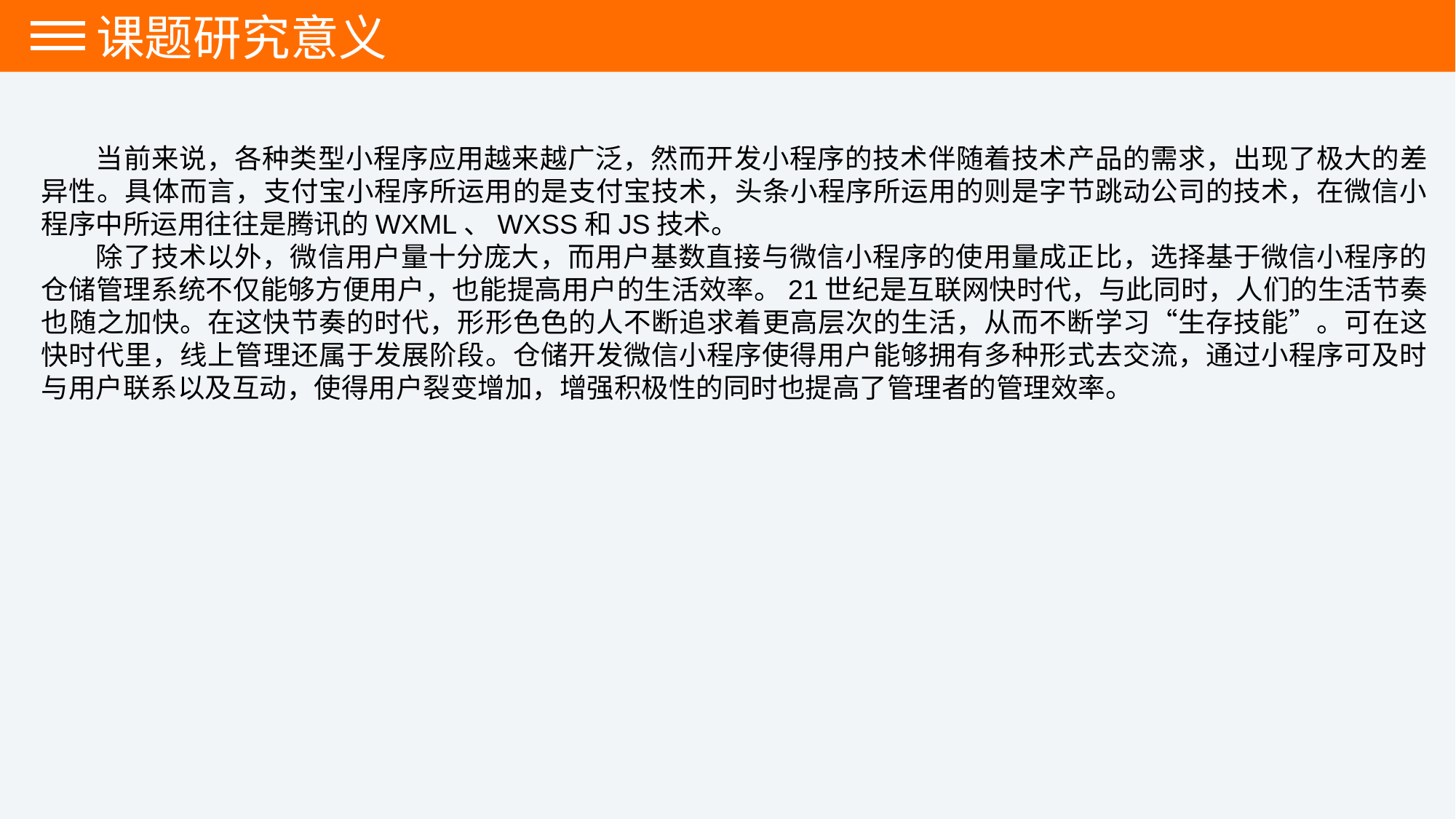

课题研究意义
当前来说，各种类型小程序应用越来越广泛，然而开发小程序的技术伴随着技术产品的需求，出现了极大的差异性。具体而言，支付宝小程序所运用的是支付宝技术，头条小程序所运用的则是字节跳动公司的技术，在微信小程序中所运用往往是腾讯的WXML、WXSS和JS技术。
除了技术以外，微信用户量十分庞大，而用户基数直接与微信小程序的使用量成正比，选择基于微信小程序的仓储管理系统不仅能够方便用户，也能提高用户的生活效率。21世纪是互联网快时代，与此同时，人们的生活节奏也随之加快。在这快节奏的时代，形形色色的人不断追求着更高层次的生活，从而不断学习“生存技能”。可在这快时代里，线上管理还属于发展阶段。仓储开发微信小程序使得用户能够拥有多种形式去交流，通过小程序可及时与用户联系以及互动，使得用户裂变增加，增强积极性的同时也提高了管理者的管理效率。